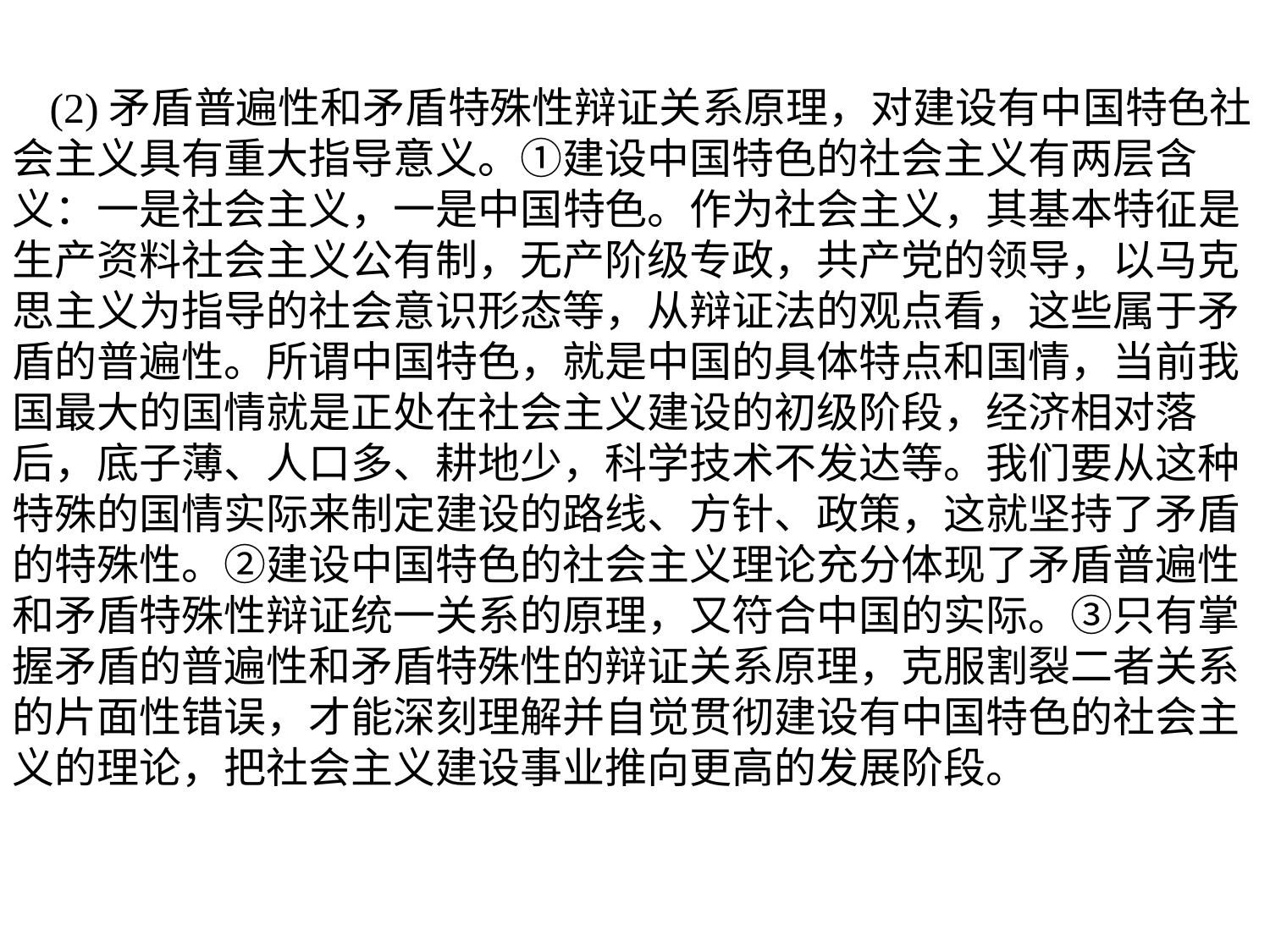

(2)矛盾普遍性和矛盾特殊性辩证关系原理，对建设有中国特色社会主义具有重大指导意义。①建设中国特色的社会主义有两层含义：一是社会主义，一是中国特色。作为社会主义，其基本特征是生产资料社会主义公有制，无产阶级专政，共产党的领导，以马克思主义为指导的社会意识形态等，从辩证法的观点看，这些属于矛盾的普遍性。所谓中国特色，就是中国的具体特点和国情，当前我国最大的国情就是正处在社会主义建设的初级阶段，经济相对落后，底子薄、人口多、耕地少，科学技术不发达等。我们要从这种特殊的国情实际来制定建设的路线、方针、政策，这就坚持了矛盾的特殊性。②建设中国特色的社会主义理论充分体现了矛盾普遍性和矛盾特殊性辩证统一关系的原理，又符合中国的实际。③只有掌握矛盾的普遍性和矛盾特殊性的辩证关系原理，克服割裂二者关系的片面性错误，才能深刻理解并自觉贯彻建设有中国特色的社会主义的理论，把社会主义建设事业推向更高的发展阶段。